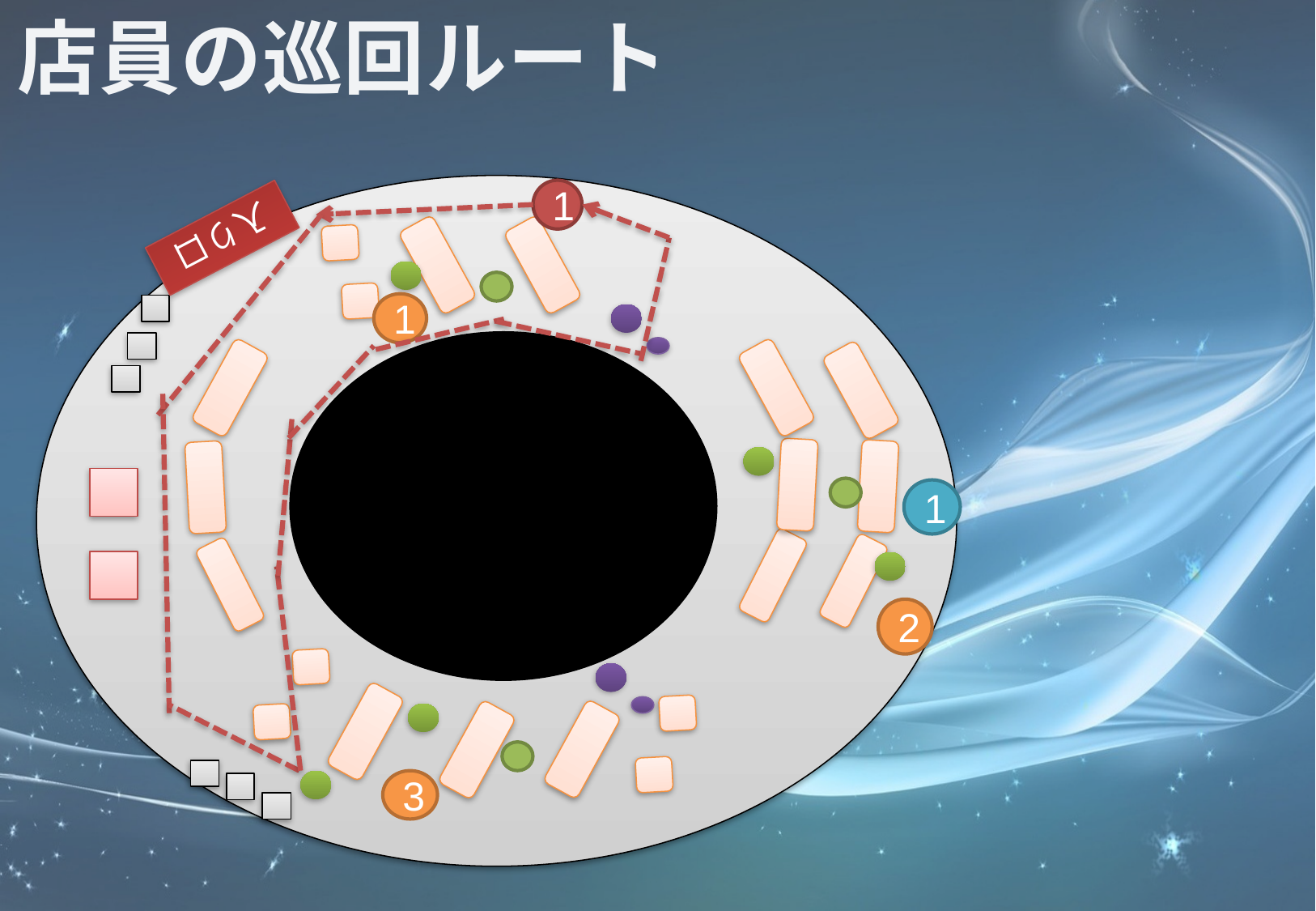

店員の巡回ルート

入り口
1

1

1

2

3